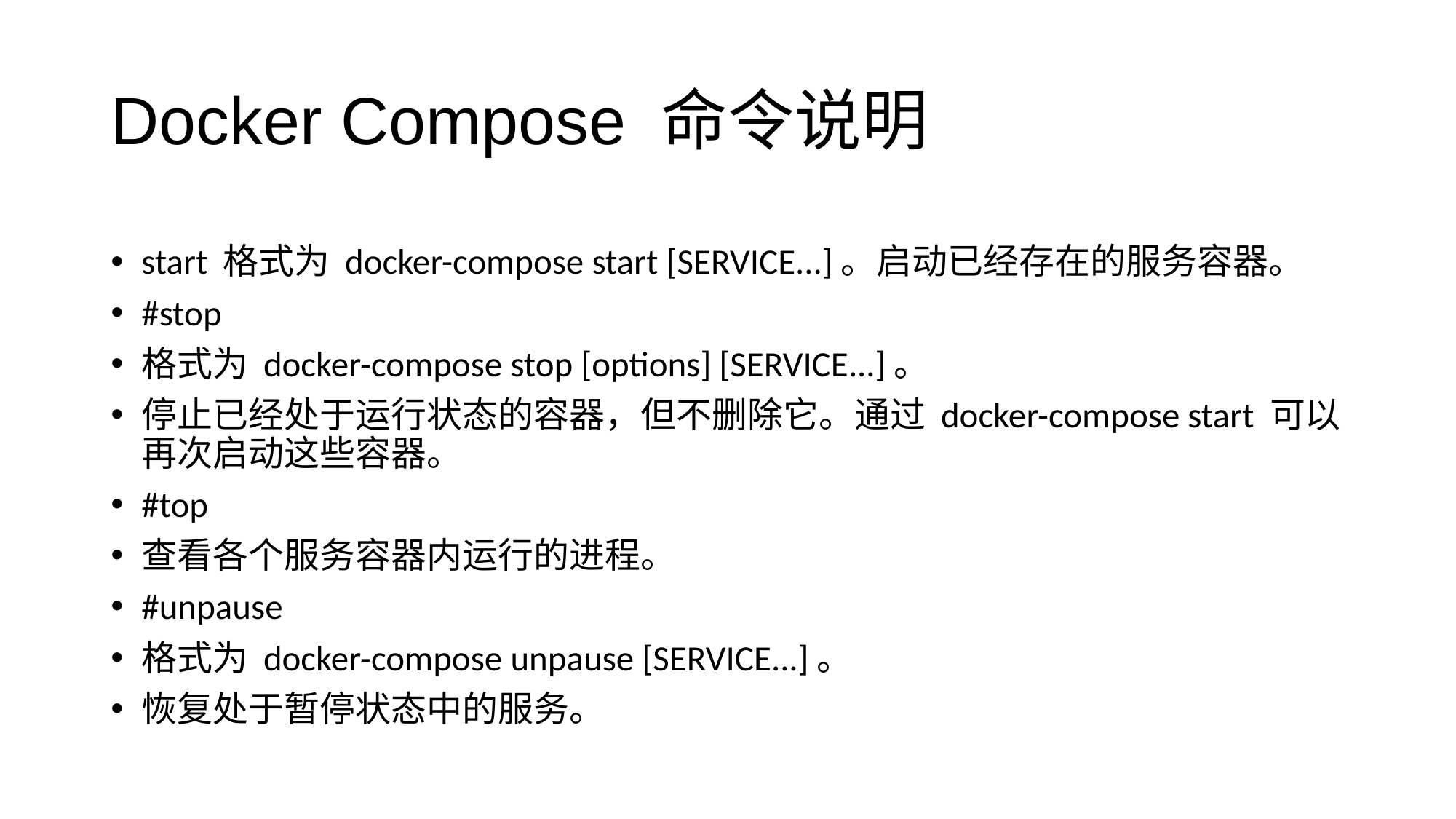

# Docker Compose 命令说明
start 格式为 docker-compose start [SERVICE...]。启动已经存在的服务容器。
#stop
格式为 docker-compose stop [options] [SERVICE...]。
停止已经处于运行状态的容器，但不删除它。通过 docker-compose start 可以再次启动这些容器。
#top
查看各个服务容器内运行的进程。
#unpause
格式为 docker-compose unpause [SERVICE...]。
恢复处于暂停状态中的服务。